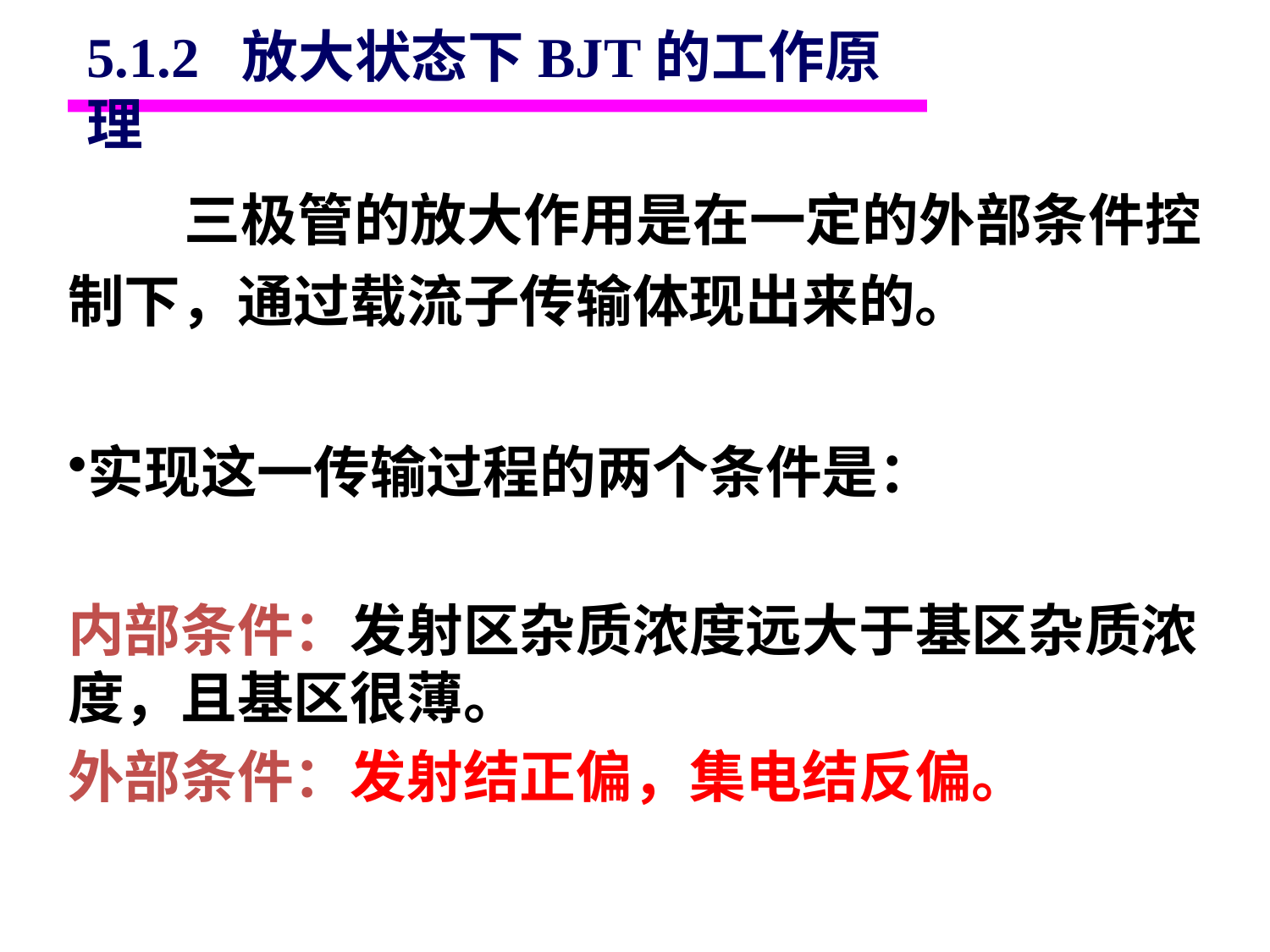

5.1.2  放大状态下BJT的工作原理

        三极管的放大作用是在一定的外部条件控制下，通过载流子传输体现出来的。

实现这一传输过程的两个条件是：

内部条件：发射区杂质浓度远大于基区杂质浓度，且基区很薄。
外部条件：发射结正偏，集电结反偏。